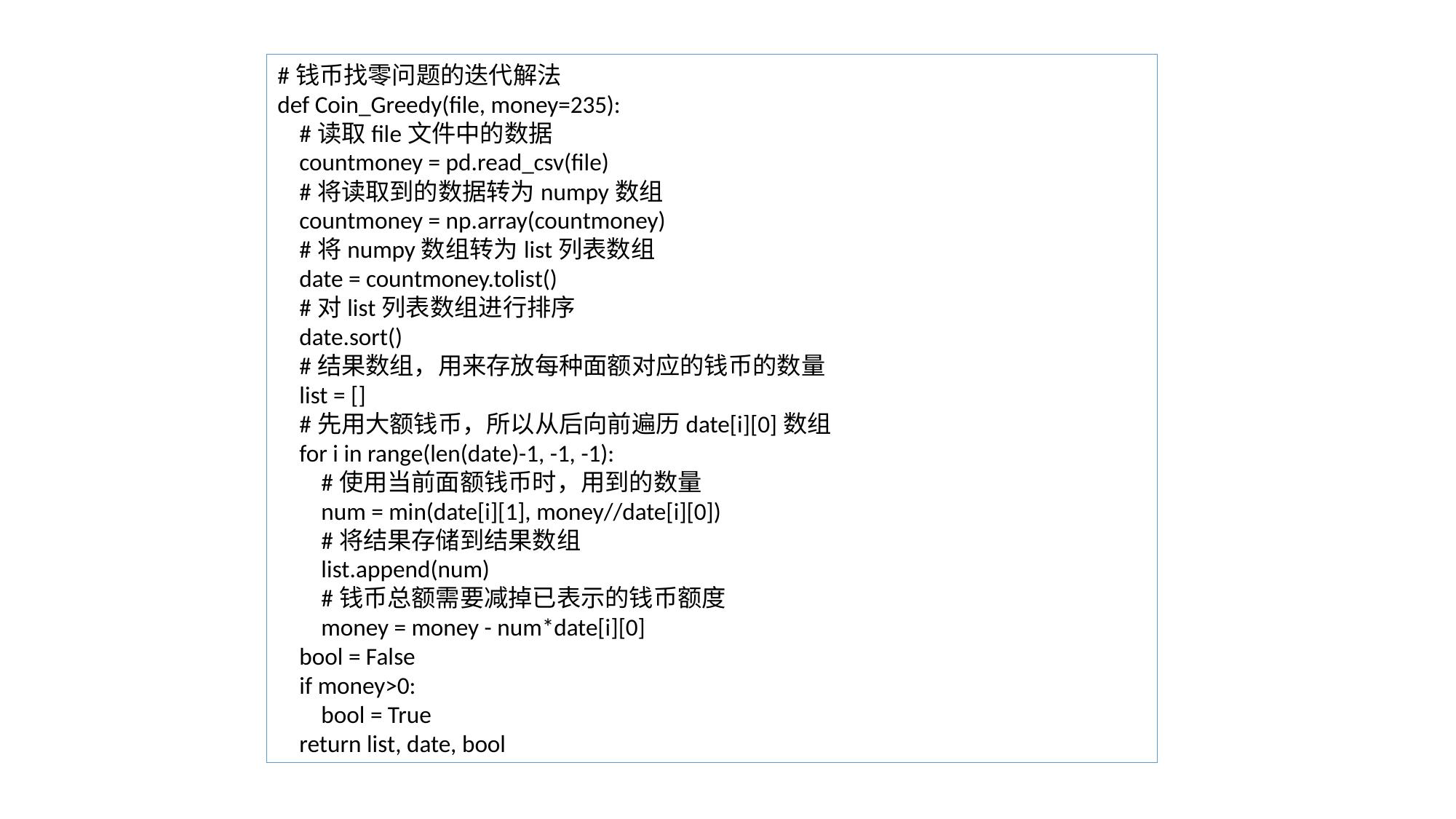

#钱币找零问题的迭代解法
def Coin_Greedy(file, money=235):
    #读取file文件中的数据
    countmoney = pd.read_csv(file)
    #将读取到的数据转为numpy数组
    countmoney = np.array(countmoney)
    #将numpy数组转为list列表数组
    date = countmoney.tolist()
    #对list列表数组进行排序
    date.sort()
    #结果数组，用来存放每种面额对应的钱币的数量
    list = []
    #先用大额钱币，所以从后向前遍历date[i][0]数组
    for i in range(len(date)-1, -1, -1):
        #使用当前面额钱币时，用到的数量
        num = min(date[i][1], money//date[i][0])
        #将结果存储到结果数组
        list.append(num)
        #钱币总额需要减掉已表示的钱币额度
        money = money - num*date[i][0]
    bool = False
    if money>0:
        bool = True
    return list, date, bool